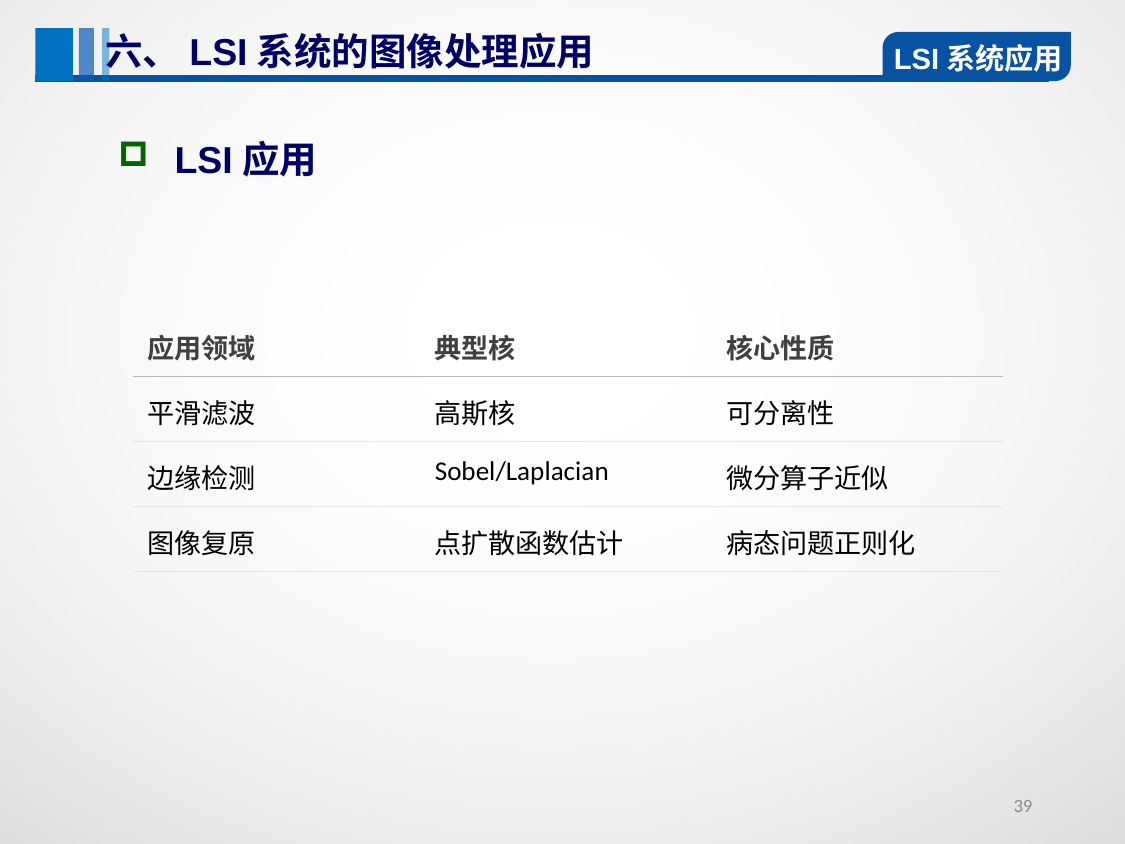

六、LSI系统的图像处理应用
LSI系统应用
LSI应用
| 应用领域 | 典型核 | 核心性质 |
| --- | --- | --- |
| 平滑滤波 | 高斯核 | 可分离性 |
| 边缘检测 | Sobel/Laplacian | 微分算子近似 |
| 图像复原 | 点扩散函数估计 | 病态问题正则化 |
39